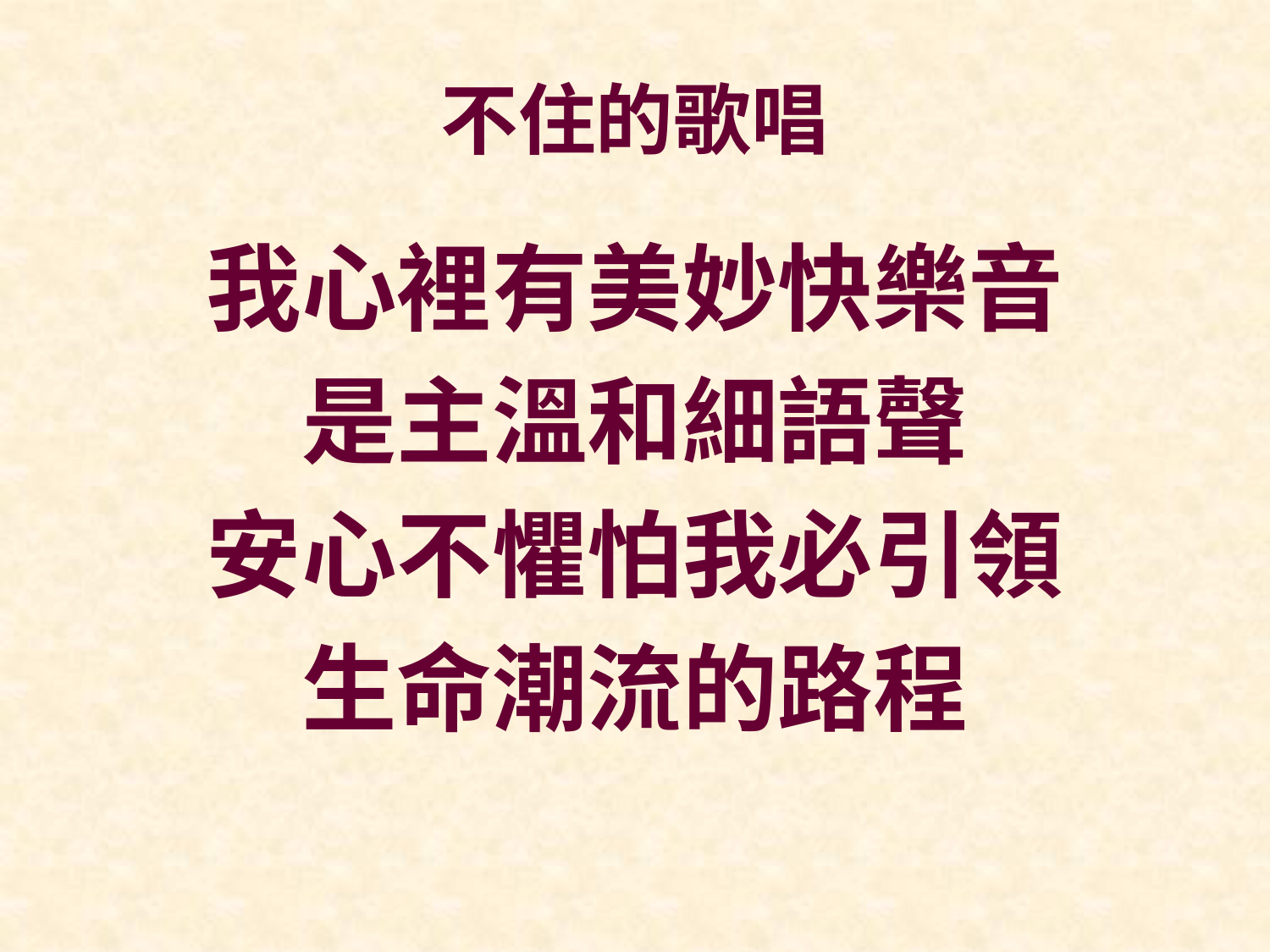

# 不住的歌唱
我心裡有美妙快樂音
是主溫和細語聲
安心不懼怕我必引領
生命潮流的路程